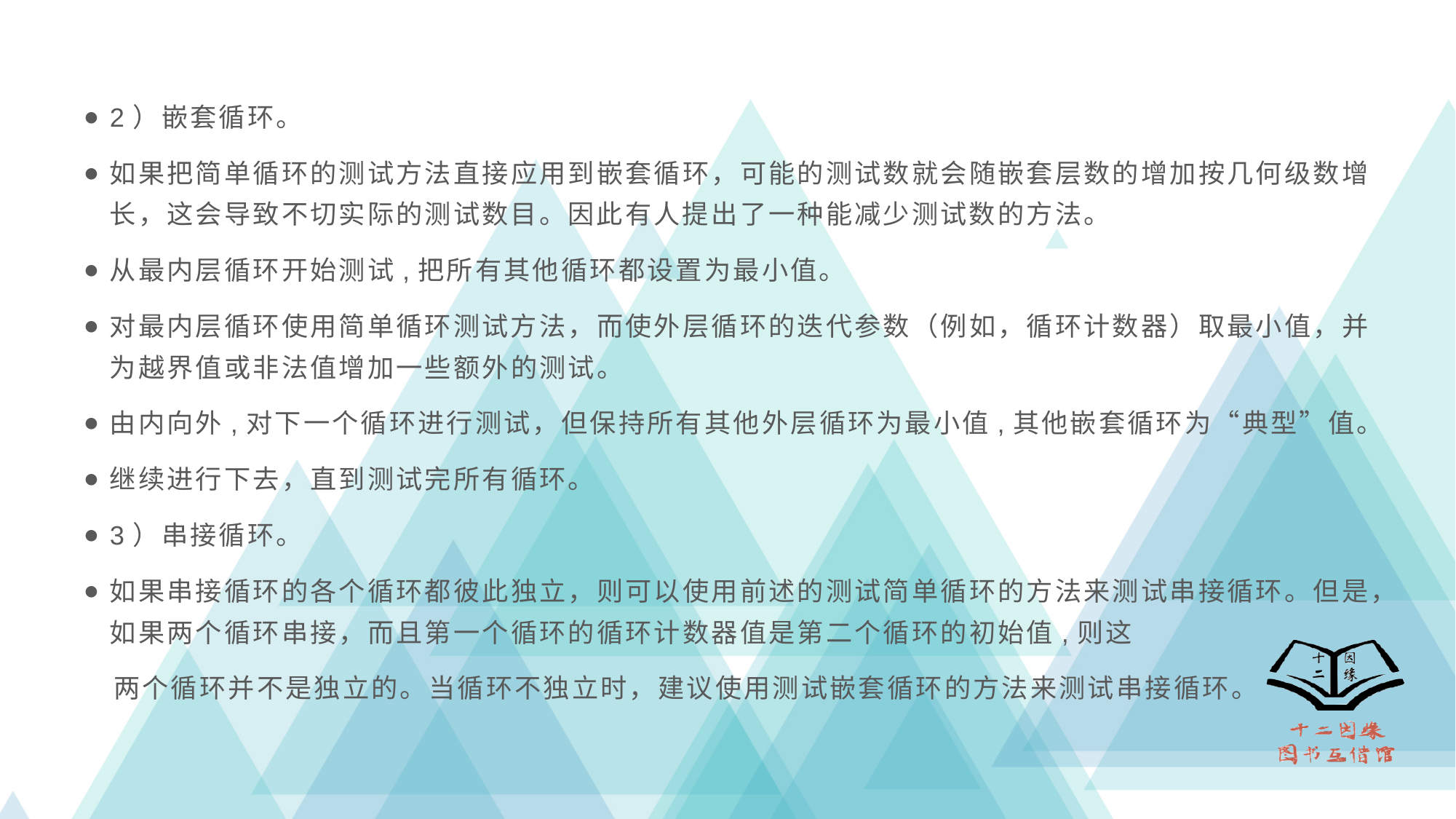

2）嵌套循环。
如果把简单循环的测试方法直接应用到嵌套循环，可能的测试数就会随嵌套层数的增加按几何级数增长，这会导致不切实际的测试数目。因此有人提出了一种能减少测试数的方法。
从最内层循环开始测试,把所有其他循环都设置为最小值。
对最内层循环使用简单循环测试方法，而使外层循环的迭代参数（例如，循环计数器）取最小值，并为越界值或非法值增加一些额外的测试。
由内向外,对下一个循环进行测试，但保持所有其他外层循环为最小值,其他嵌套循环为“典型”值。
继续进行下去，直到测试完所有循环。
3）串接循环。
如果串接循环的各个循环都彼此独立，则可以使用前述的测试简单循环的方法来测试串接循环。但是，如果两个循环串接，而且第一个循环的循环计数器值是第二个循环的初始值,则这
   两个循环并不是独立的。当循环不独立时，建议使用测试嵌套循环的方法来测试串接循环。